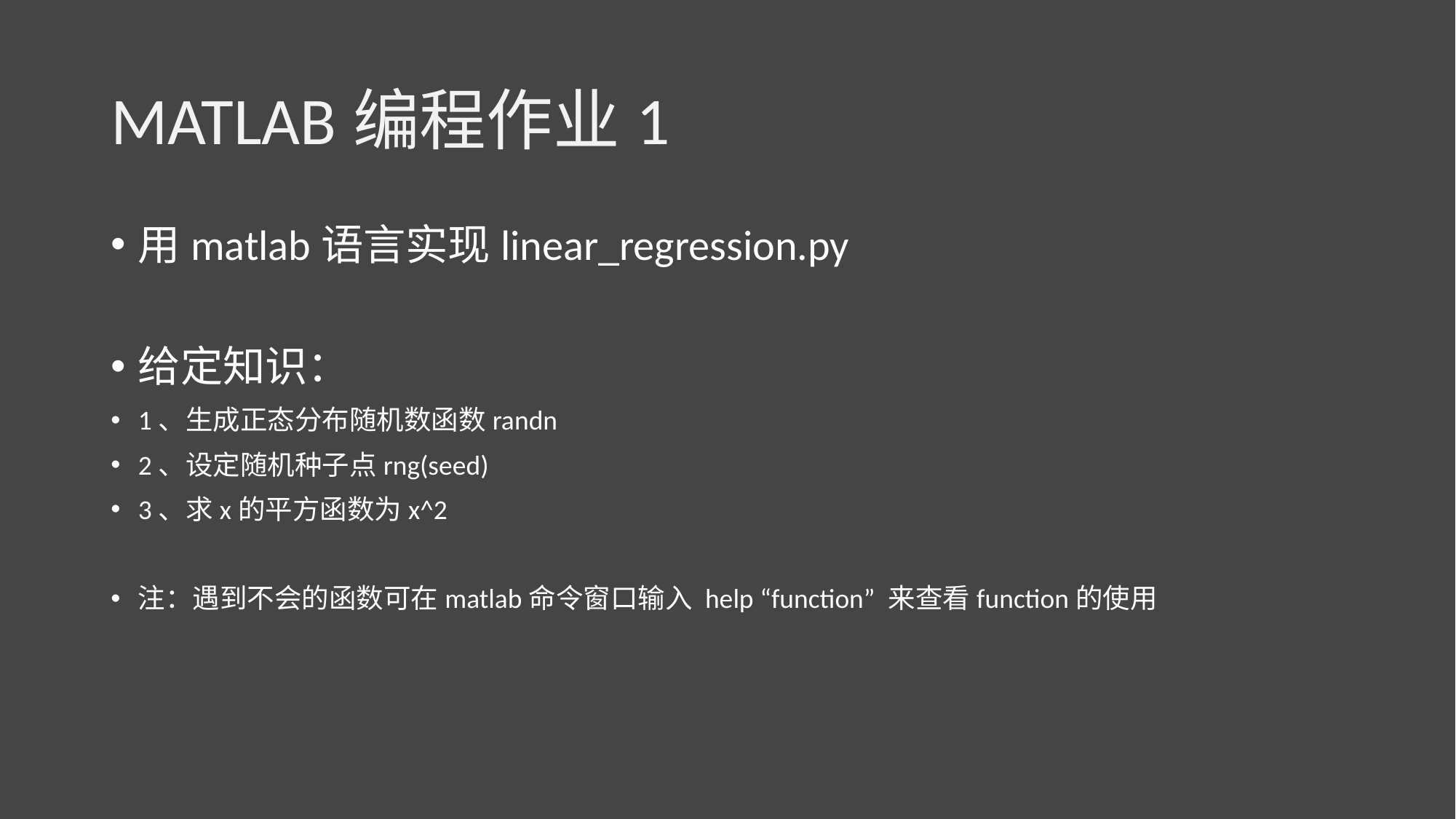

# MATLAB编程作业1
用matlab语言实现linear_regression.py

给定知识：
1、生成正态分布随机数函数randn
2、设定随机种子点rng(seed)
3、求x的平方函数为x^2

注：遇到不会的函数可在matlab命令窗口输入 help “function” 来查看function的使用